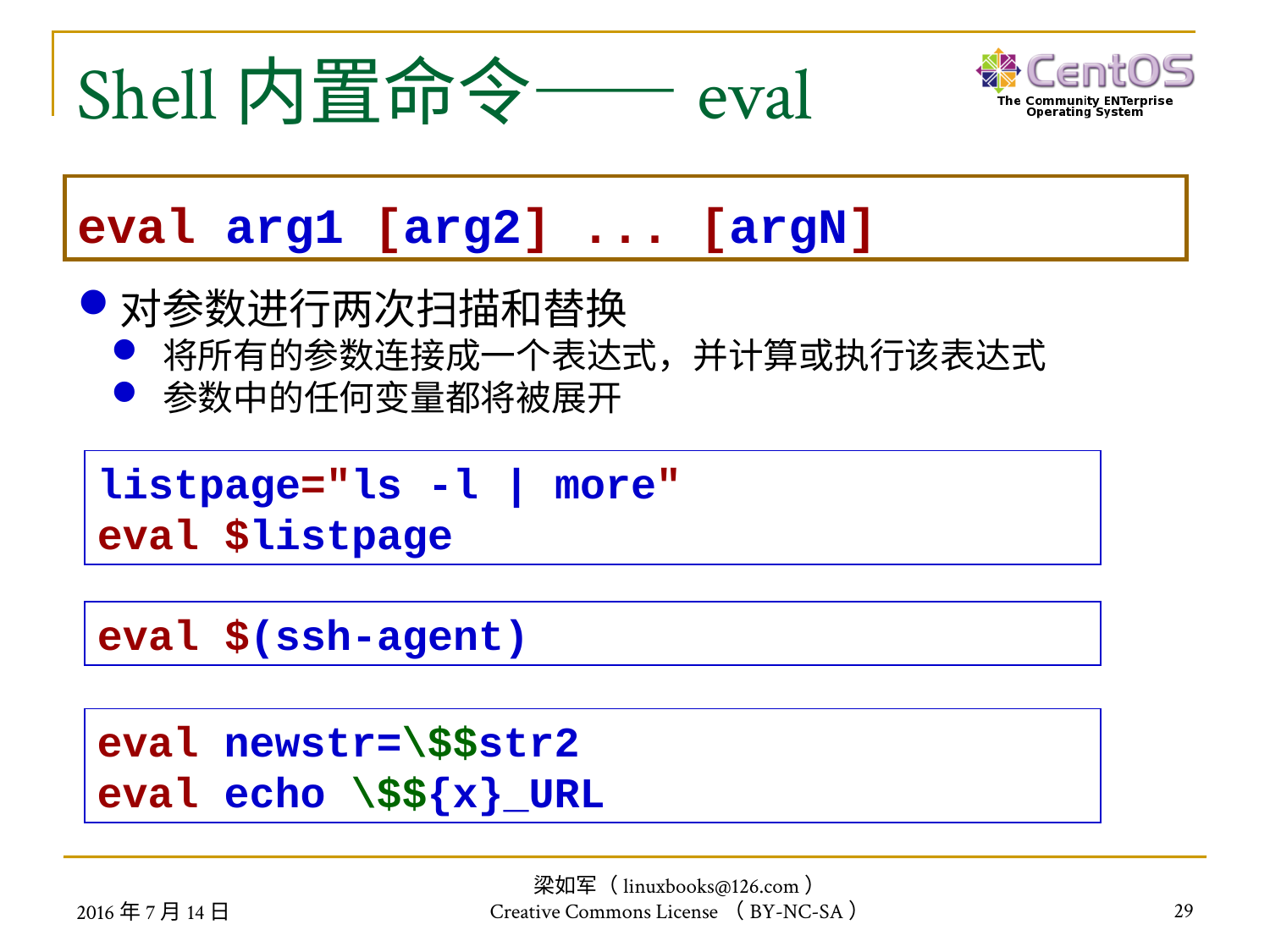

# Shell内置命令——eval
eval arg1 [arg2] ... [argN]
对参数进行两次扫描和替换
 将所有的参数连接成一个表达式，并计算或执行该表达式
 参数中的任何变量都将被展开
listpage="ls -l | more"
eval $listpage
eval $(ssh-agent)
eval newstr=\$$str2
eval echo \$${x}_URL
梁如军（linuxbooks@126.com）
Creative Commons License（BY-NC-SA）
2016年7月14日
29